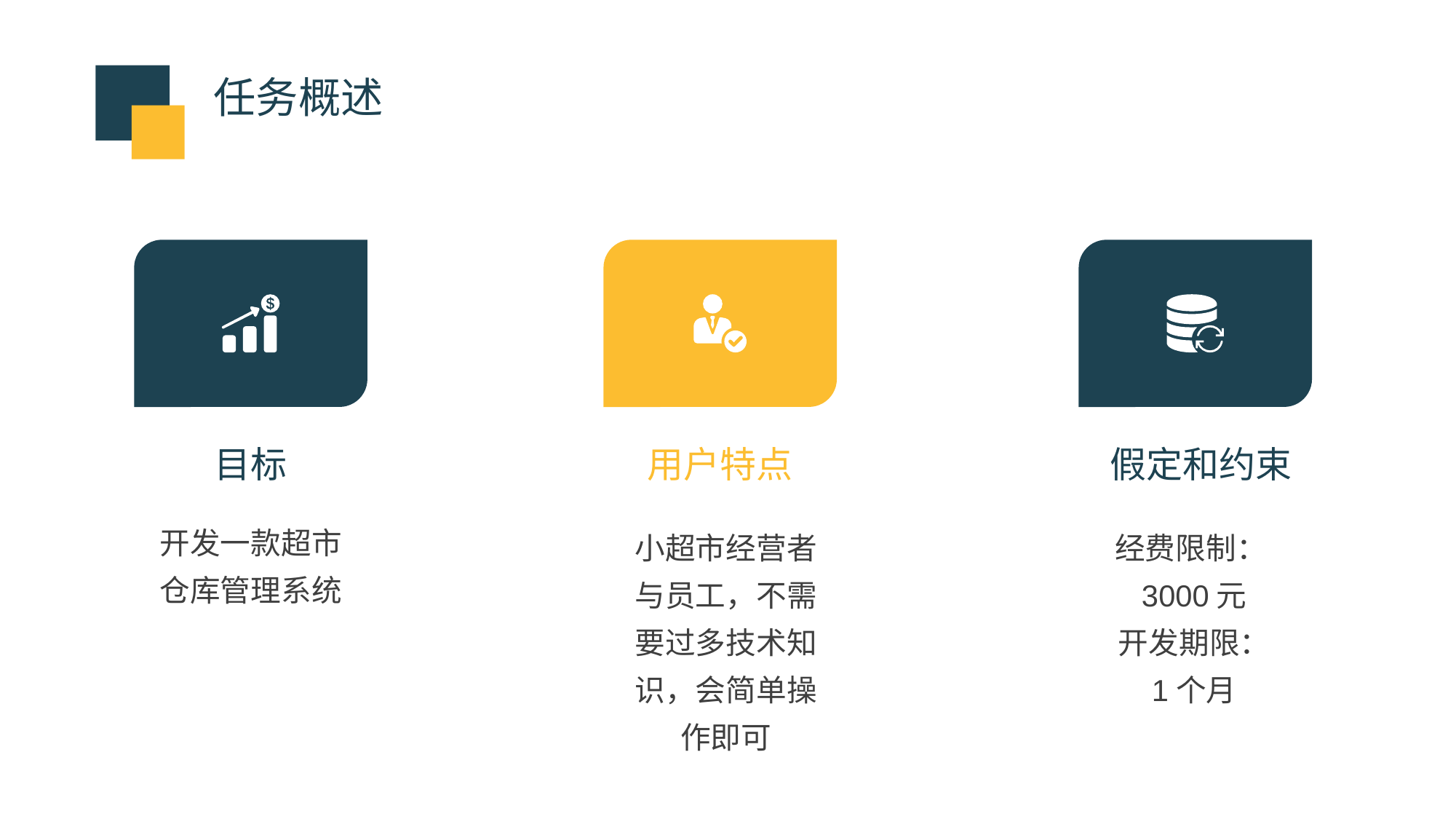

任务概述

目标
用户特点
假定和约束
开发一款超市仓库管理系统
小超市经营者与员工，不需要过多技术知识，会简单操作即可
经费限制：3000元
开发期限：
1个月